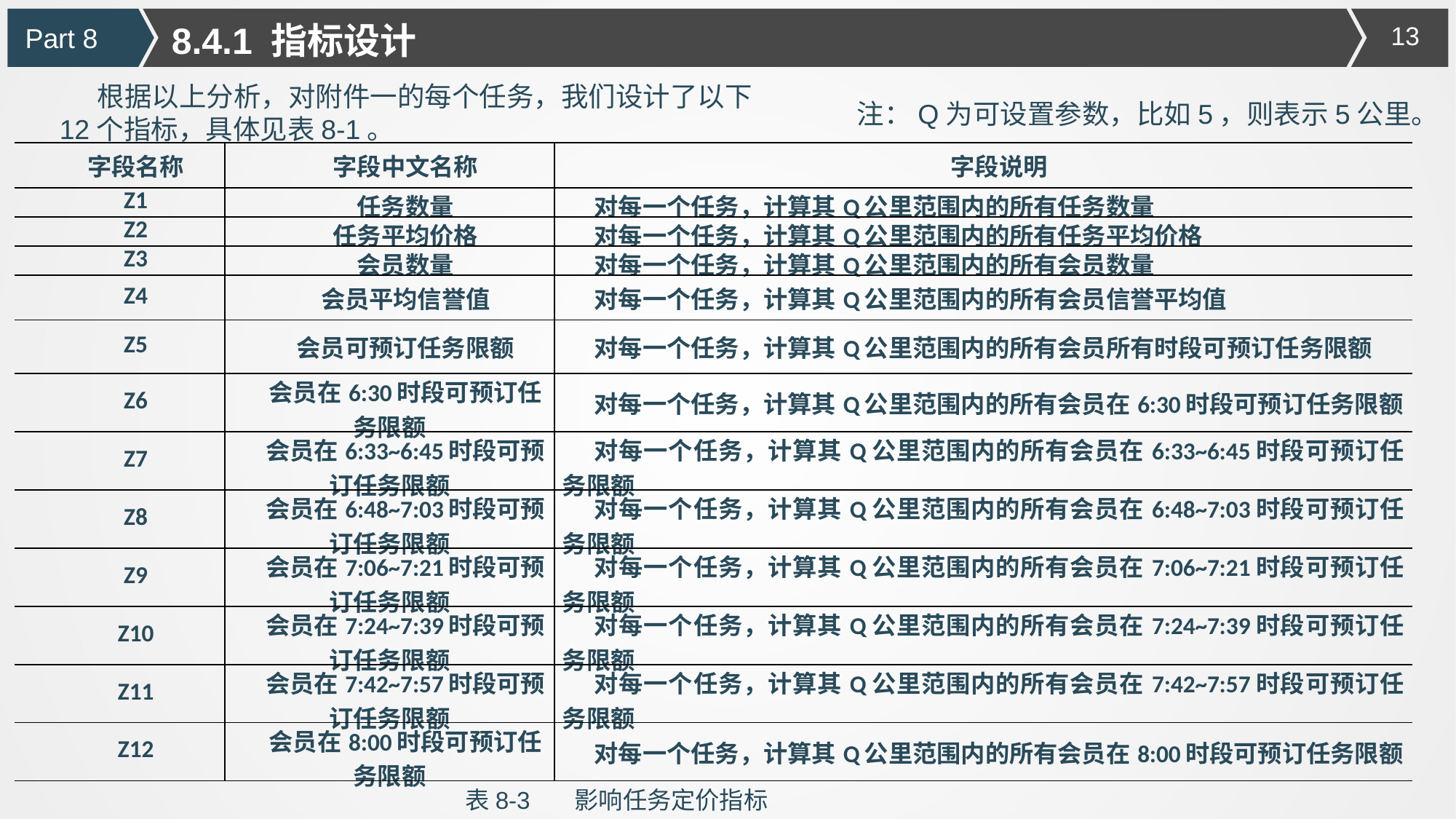

# 8.4.1 指标设计
Part 8
     根据以上分析，对附件一的每个任务，我们设计了以下12个指标，具体见表8-1。
注：Q为可设置参数，比如5，则表示5公里。
| 字段名称 | 字段中文名称 | 字段说明 |
| --- | --- | --- |
| Z1 | 任务数量 | 对每一个任务，计算其Q公里范围内的所有任务数量 |
| Z2 | 任务平均价格 | 对每一个任务，计算其Q公里范围内的所有任务平均价格 |
| Z3 | 会员数量 | 对每一个任务，计算其Q公里范围内的所有会员数量 |
| Z4 | 会员平均信誉值 | 对每一个任务，计算其Q公里范围内的所有会员信誉平均值 |
| Z5 | 会员可预订任务限额 | 对每一个任务，计算其Q公里范围内的所有会员所有时段可预订任务限额 |
| Z6 | 会员在6:30时段可预订任务限额 | 对每一个任务，计算其Q公里范围内的所有会员在6:30时段可预订任务限额 |
| Z7 | 会员在6:33~6:45时段可预订任务限额 | 对每一个任务，计算其Q公里范围内的所有会员在6:33~6:45时段可预订任务限额 |
| Z8 | 会员在6:48~7:03时段可预订任务限额 | 对每一个任务，计算其Q公里范围内的所有会员在6:48~7:03时段可预订任务限额 |
| Z9 | 会员在7:06~7:21时段可预订任务限额 | 对每一个任务，计算其Q公里范围内的所有会员在7:06~7:21时段可预订任务限额 |
| Z10 | 会员在7:24~7:39时段可预订任务限额 | 对每一个任务，计算其Q公里范围内的所有会员在7:24~7:39时段可预订任务限额 |
| Z11 | 会员在7:42~7:57时段可预订任务限额 | 对每一个任务，计算其Q公里范围内的所有会员在7:42~7:57时段可预订任务限额 |
| Z12 | 会员在8:00时段可预订任务限额 | 对每一个任务，计算其Q公里范围内的所有会员在8:00时段可预订任务限额 |
表8-3	影响任务定价指标